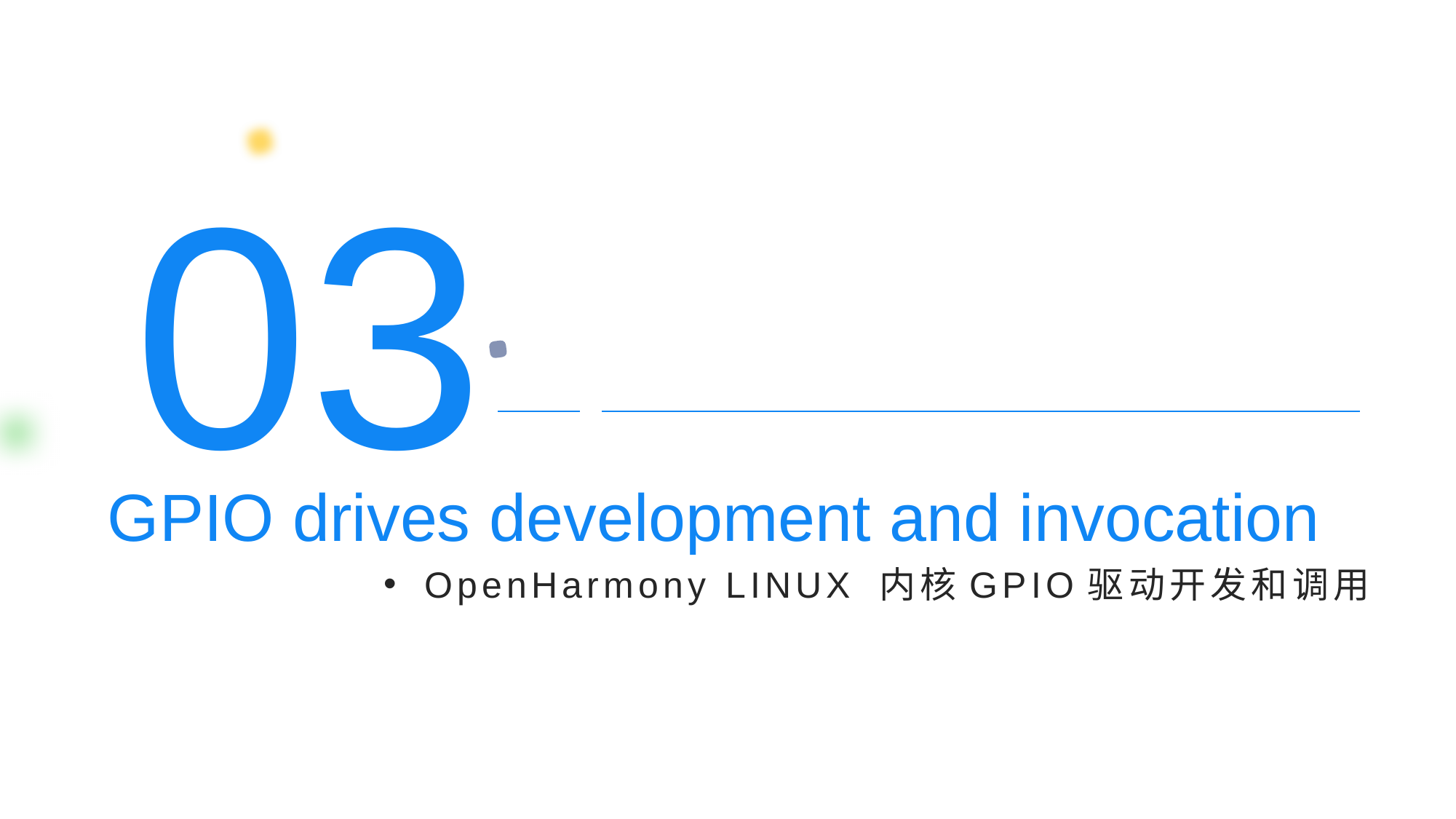

03

GPIO drives development and invocation
OpenHarmony LINUX 内核GPIO驱动开发和调用